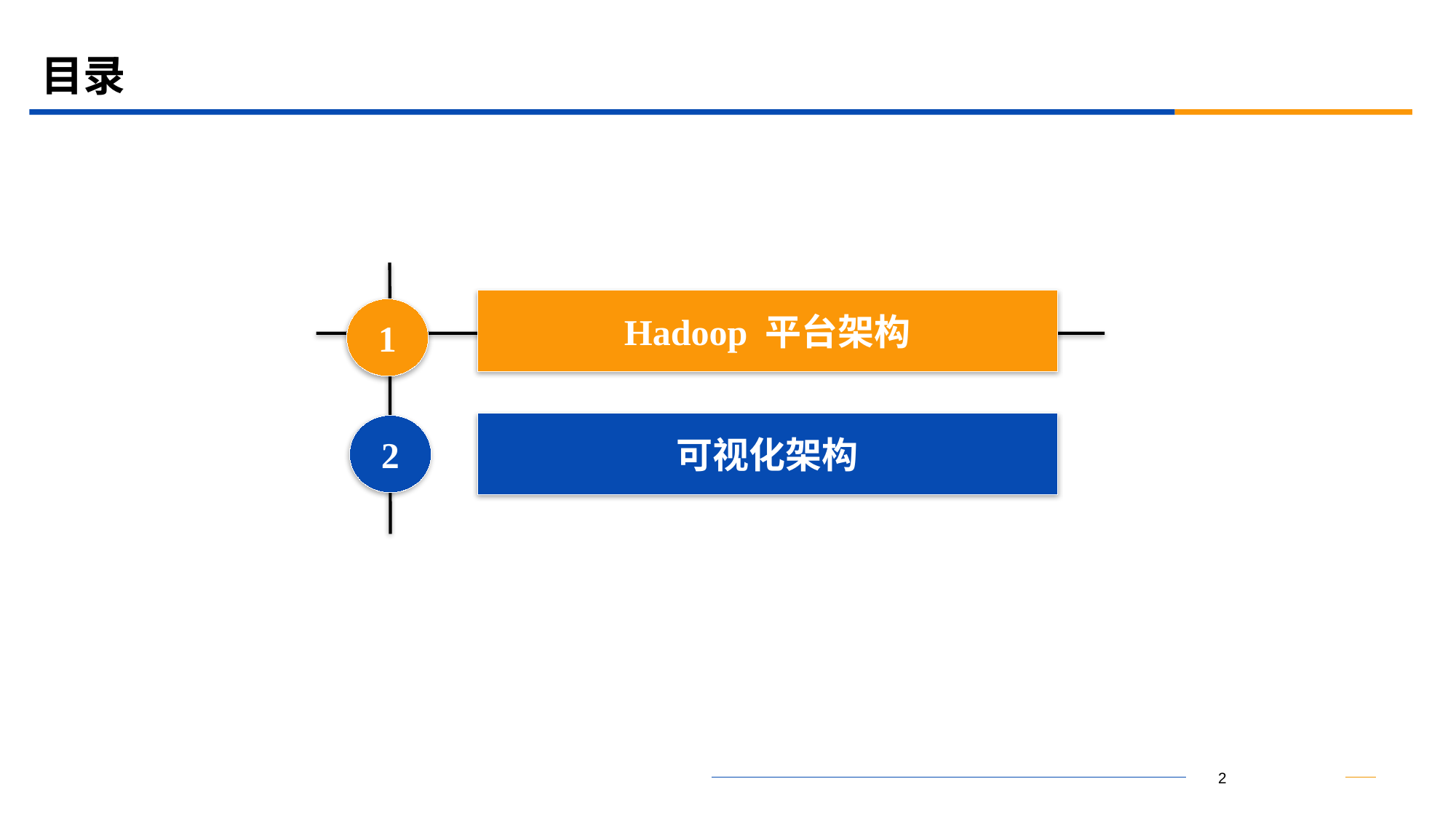

# 目录
Hadoop 平台架构
1

可视化架构
2